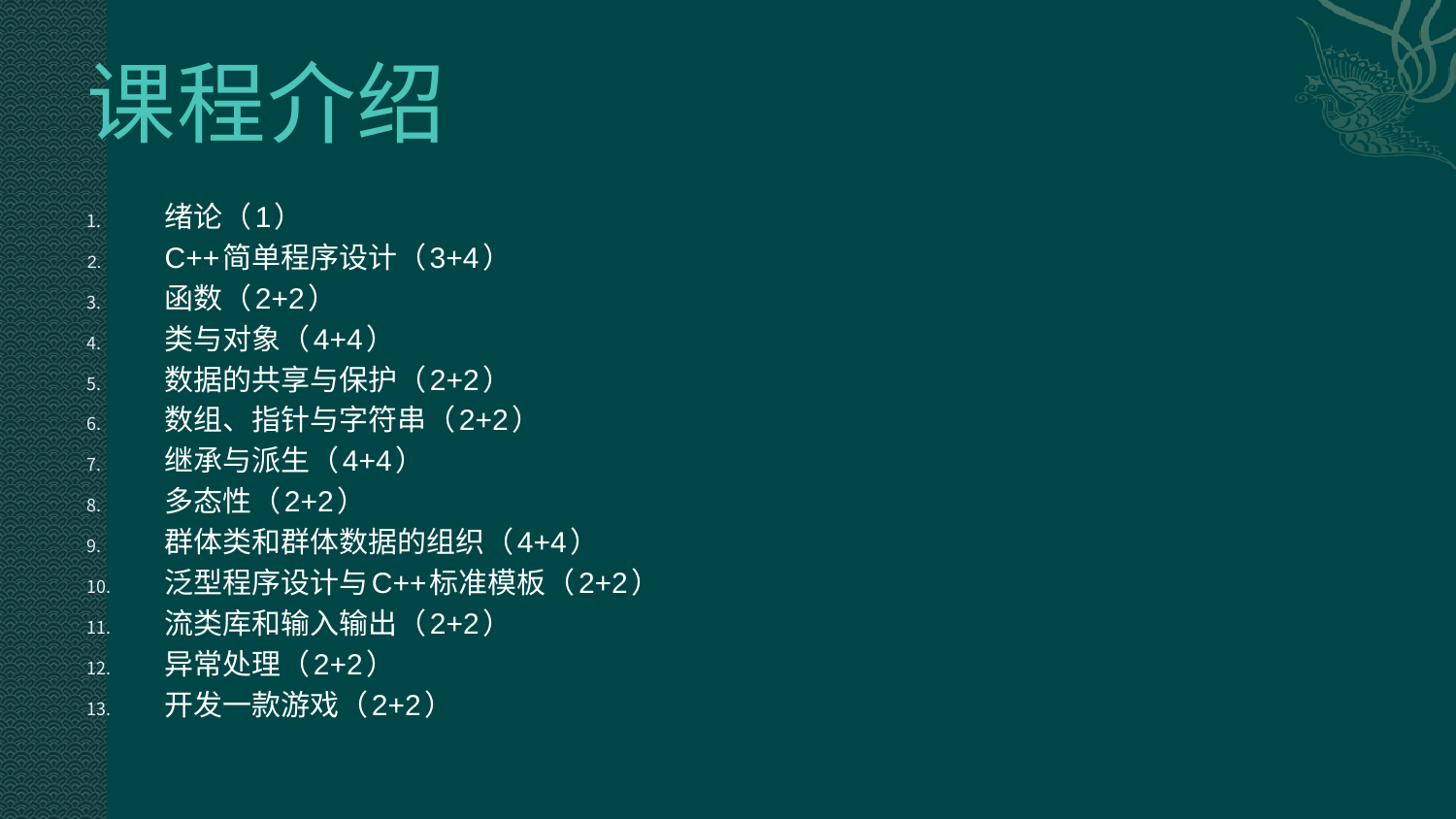

# 课程介绍
绪论（1）
C++简单程序设计（3+4）
函数（2+2）
类与对象（4+4）
数据的共享与保护（2+2）
数组、指针与字符串（2+2）
继承与派生（4+4）
多态性（2+2）
群体类和群体数据的组织（4+4）
泛型程序设计与C++标准模板（2+2）
流类库和输入输出（2+2）
异常处理（2+2）
开发一款游戏（2+2）